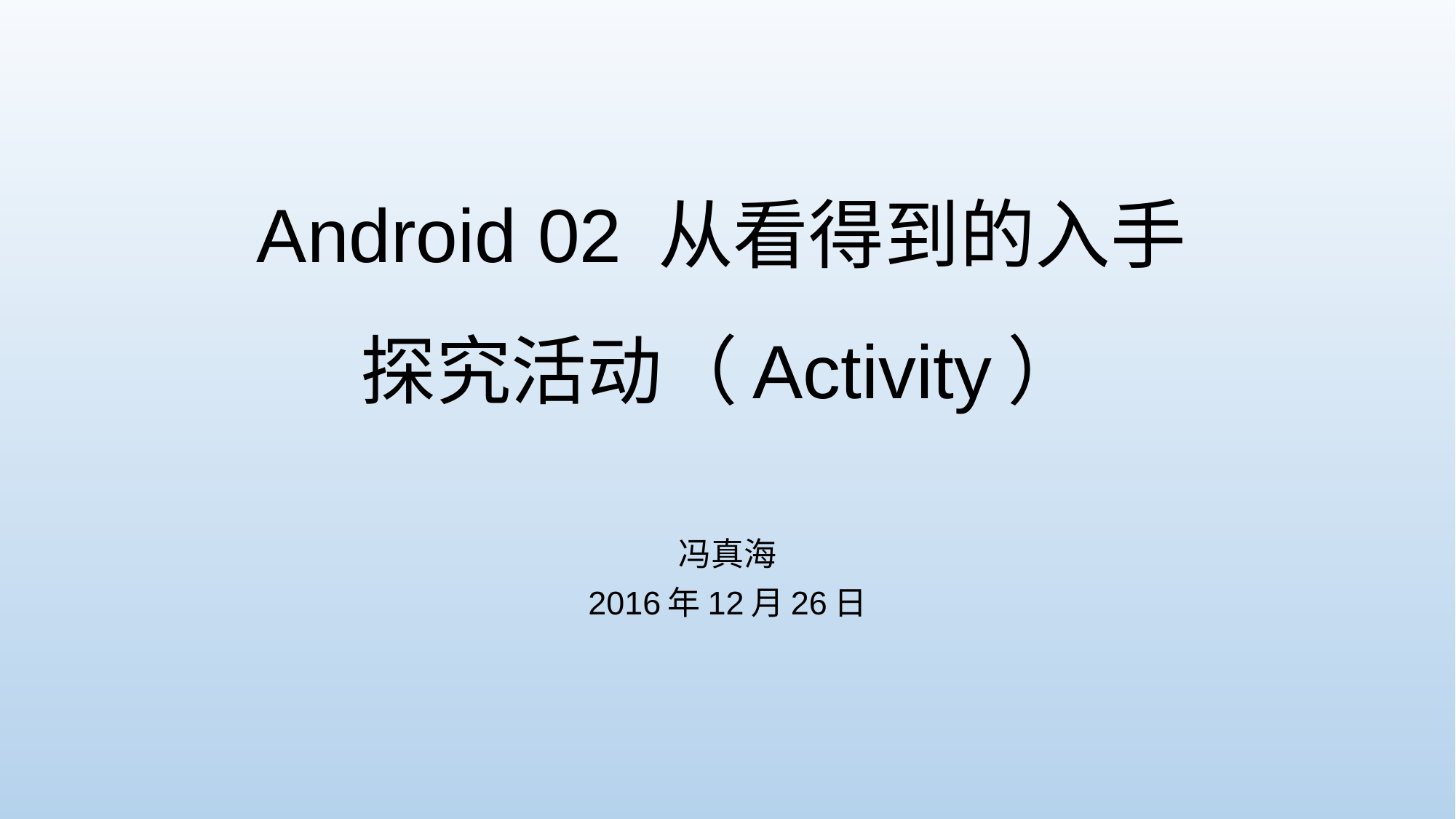

# Android 02 从看得到的入手 探究活动（Activity）

冯真海
2016年12月26日